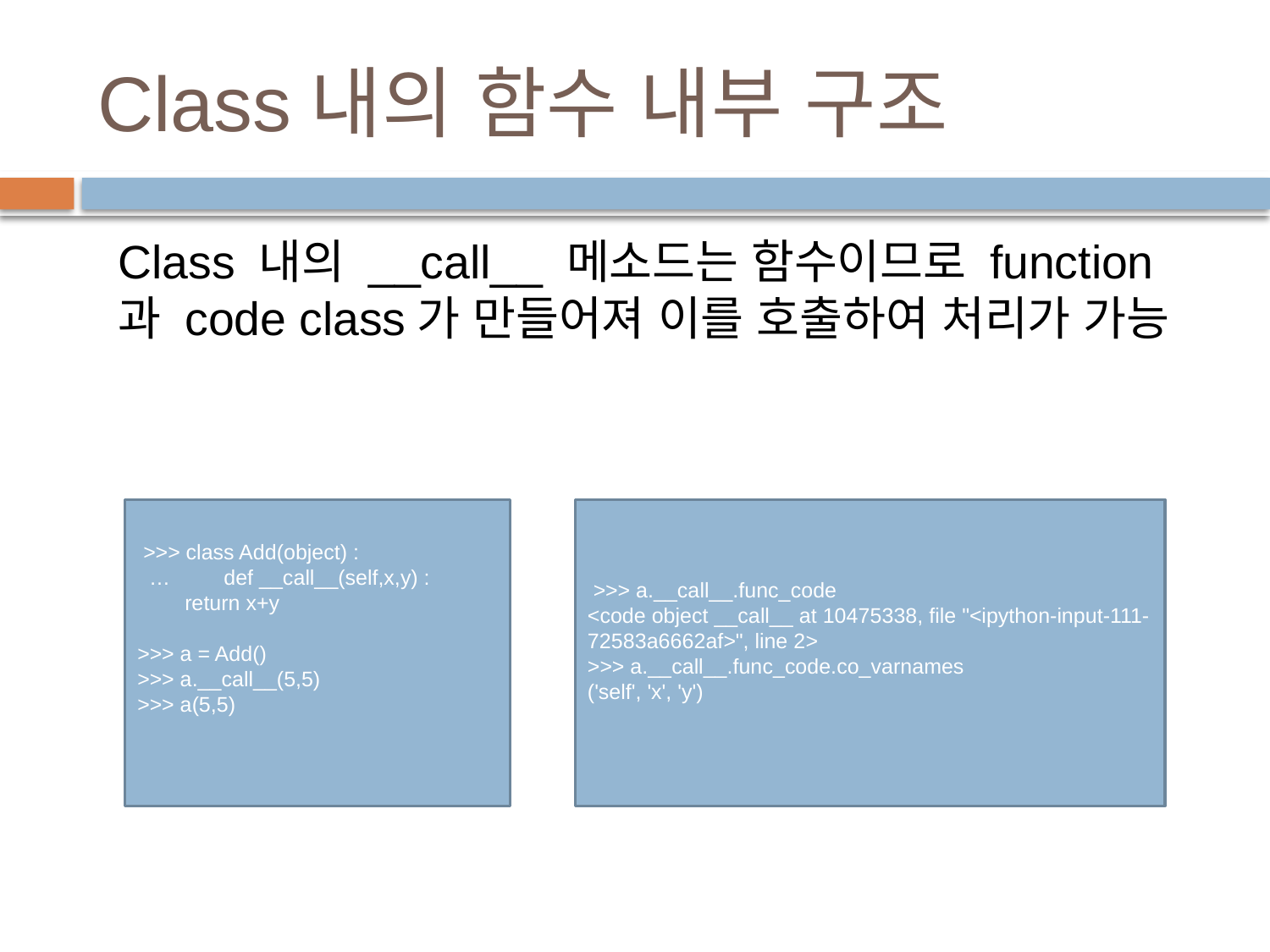

# Class내의 함수 내부 구조
Class 내의 __call__ 메소드는 함수이므로 function과 code class가 만들어져 이를 호출하여 처리가 가능
 >>> class Add(object) :
  …         def __call__(self,x,y) :
        return x+y

>>> a = Add()
>>> a.__call__(5,5)
>>> a(5,5)

 >>> a.__call__.func_code
<code object __call__ at 10475338, file "<ipython-input-111-72583a6662af>", line 2>
>>> a.__call__.func_code.co_varnames
('self', 'x', 'y')